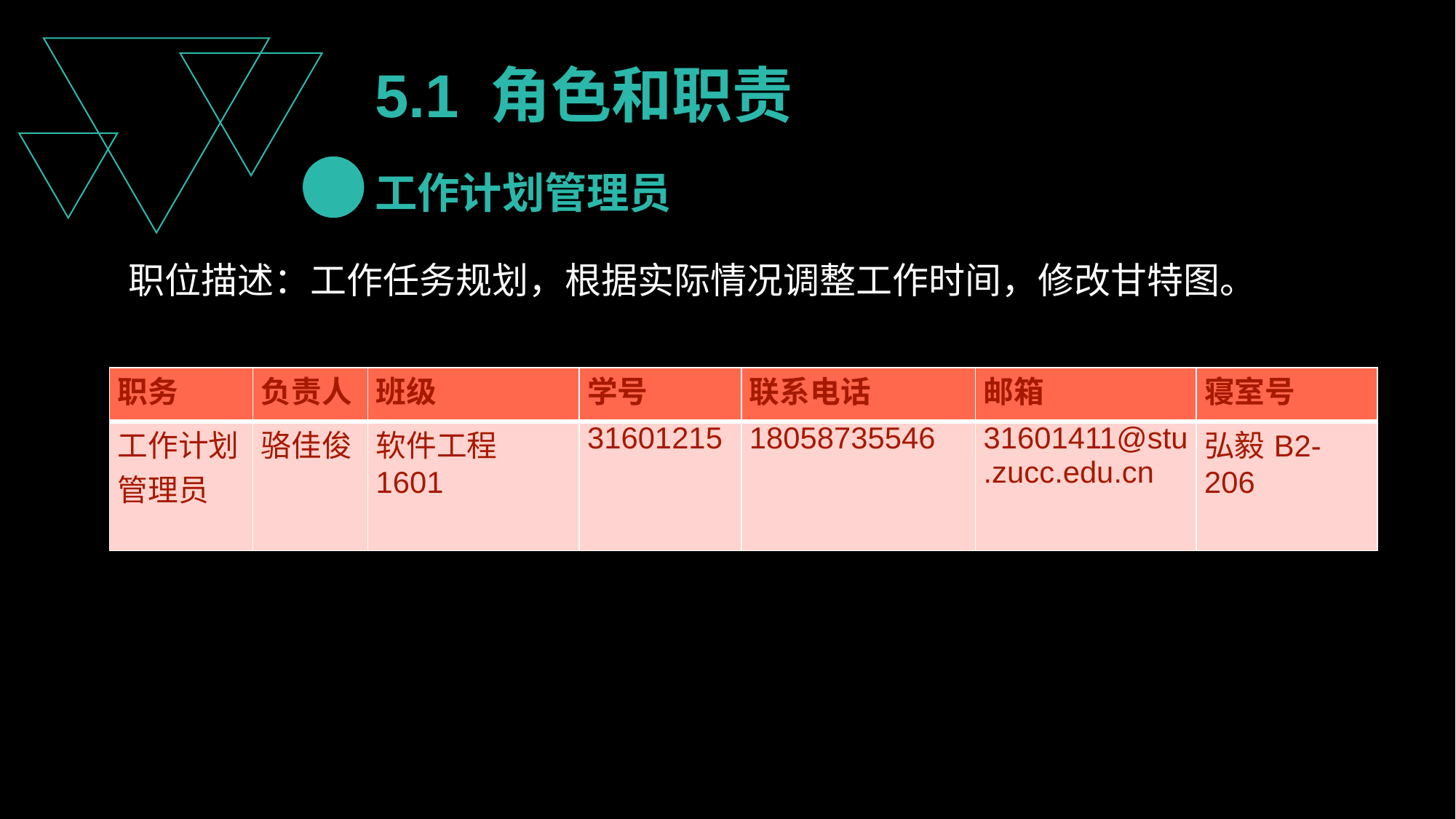

5.1 角色和职责

工作计划管理员
职位描述：工作任务规划，根据实际情况调整工作时间，修改甘特图。
| 职务 | 负责人 | 班级 | 学号 | 联系电话 | 邮箱 | 寝室号 |
| --- | --- | --- | --- | --- | --- | --- |
| 工作计划管理员 | 骆佳俊 | 软件工程1601 | 31601215 | 18058735546 | 31601411@stu.zucc.edu.cn | 弘毅B2-206 |